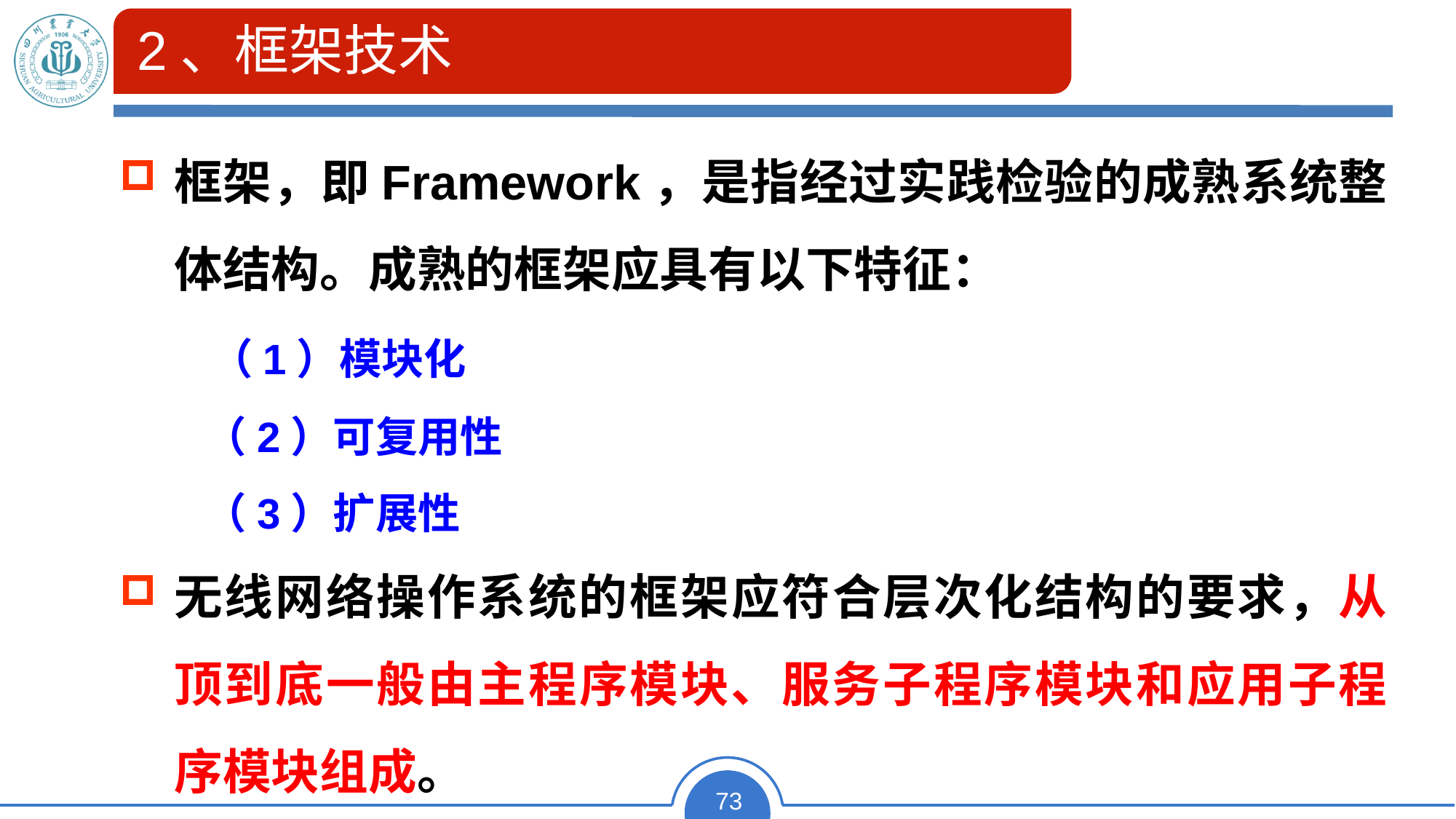

# 2、框架技术
框架，即Framework，是指经过实践检验的成熟系统整体结构。成熟的框架应具有以下特征：
　　（1）模块化
　　（2）可复用性
　　（3）扩展性
无线网络操作系统的框架应符合层次化结构的要求，从顶到底一般由主程序模块、服务子程序模块和应用子程序模块组成。